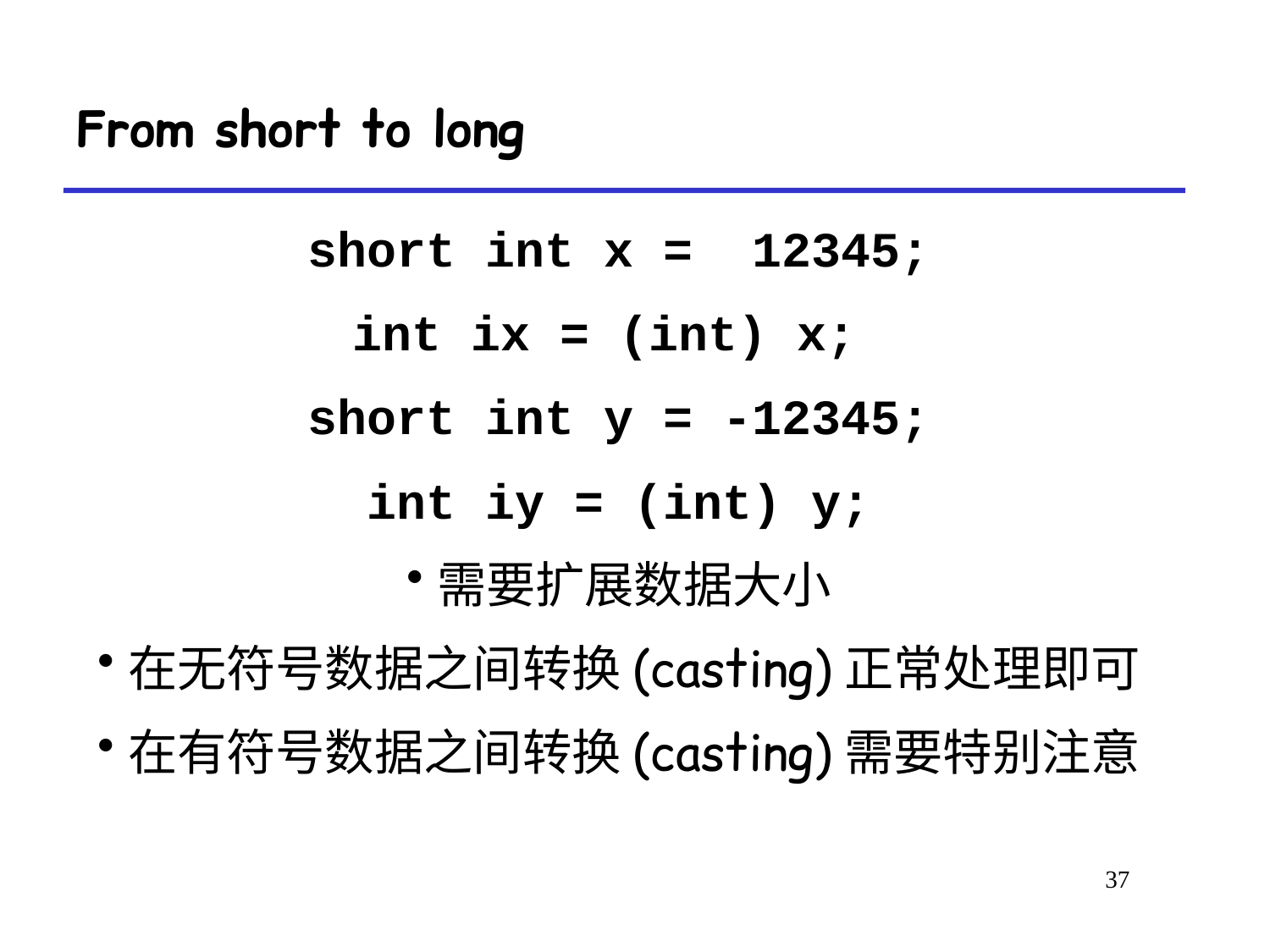

# From short to long
short int x =  12345;
int ix = (int) x;
short int y = -12345;
int iy = (int) y;
需要扩展数据大小
在无符号数据之间转换(casting)正常处理即可
在有符号数据之间转换(casting)需要特别注意
37